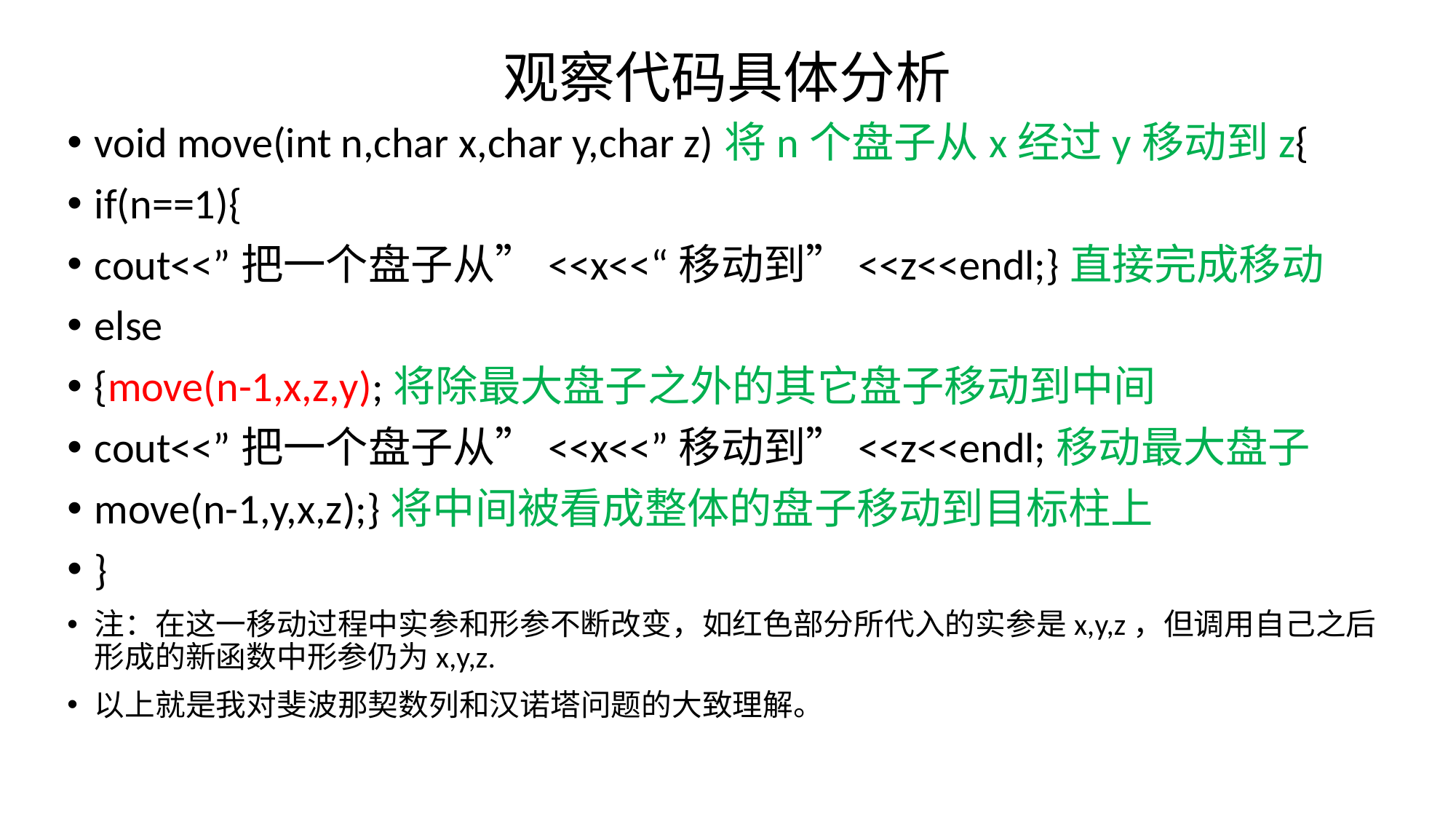

# 观察代码具体分析
void move(int n,char x,char y,char z)将n个盘子从x经过y移动到z{
if(n==1){
cout<<”把一个盘子从”<<x<<“移动到”<<z<<endl;}直接完成移动
else
{move(n-1,x,z,y);将除最大盘子之外的其它盘子移动到中间
cout<<”把一个盘子从”<<x<<”移动到”<<z<<endl;移动最大盘子
move(n-1,y,x,z);}将中间被看成整体的盘子移动到目标柱上
}
注：在这一移动过程中实参和形参不断改变，如红色部分所代入的实参是x,y,z，但调用自己之后形成的新函数中形参仍为x,y,z.
以上就是我对斐波那契数列和汉诺塔问题的大致理解。